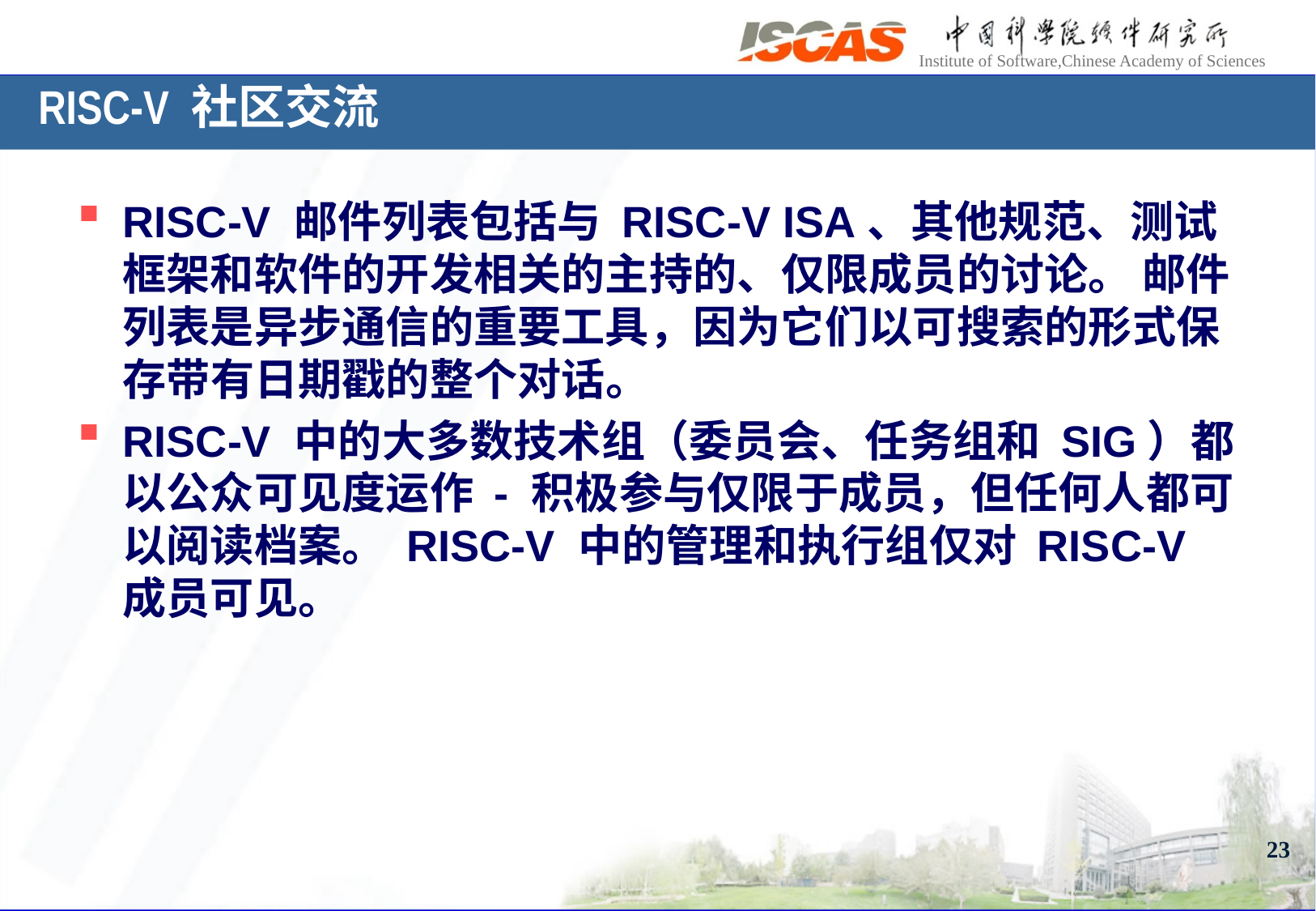

# RISC-V 社区交流
RISC-V 邮件列表包括与 RISC-V ISA、其他规范、测试框架和软件的开发相关的主持的、仅限成员的讨论。 邮件列表是异步通信的重要工具，因为它们以可搜索的形式保存带有日期戳的整个对话。
RISC-V 中的大多数技术组（委员会、任务组和 SIG）都以公众可见度运作 - 积极参与仅限于成员，但任何人都可以阅读档案。 RISC-V 中的管理和执行组仅对 RISC-V 成员可见。
23